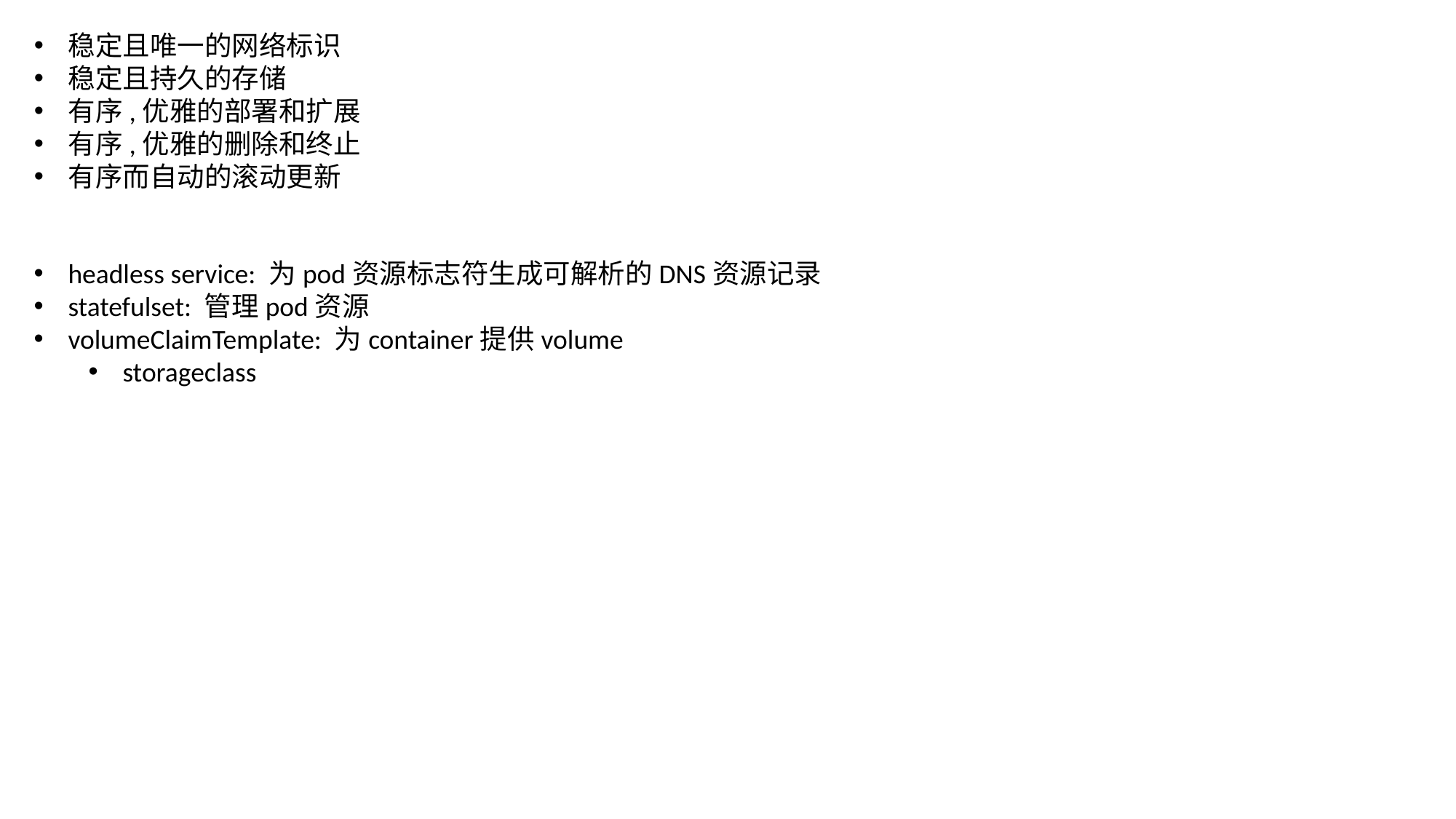

稳定且唯一的网络标识
稳定且持久的存储
有序,优雅的部署和扩展
有序,优雅的删除和终止
有序而自动的滚动更新
headless service: 为pod资源标志符生成可解析的DNS资源记录
statefulset: 管理pod资源
volumeClaimTemplate: 为container提供volume
storageclass